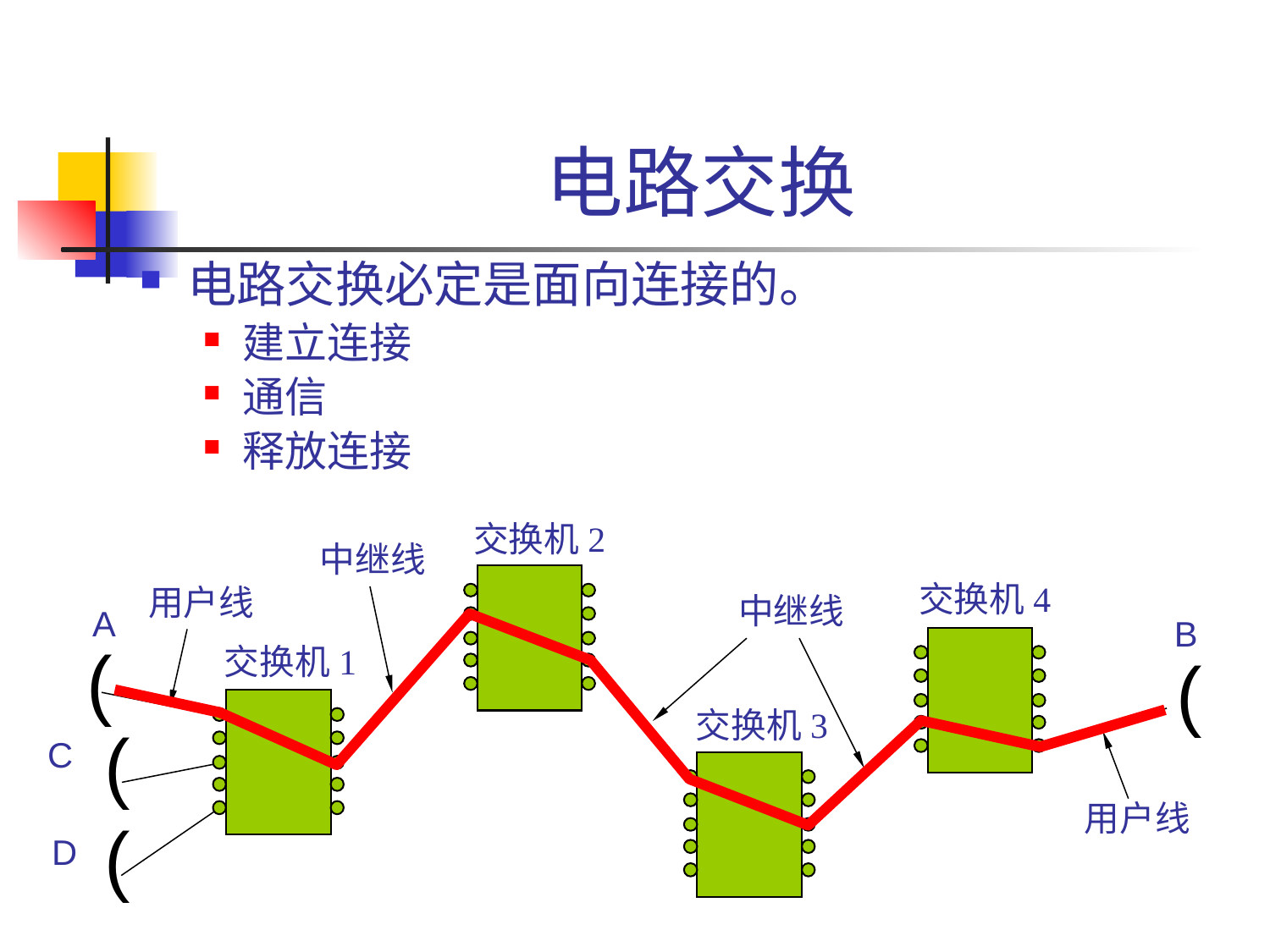

# 电路交换
电路交换必定是面向连接的。
建立连接
通信
释放连接
交换机2
中继线

交换机4
用户线
中继线

A
B

(

交换机1

(

交换机3

(

C

用户线

(

D